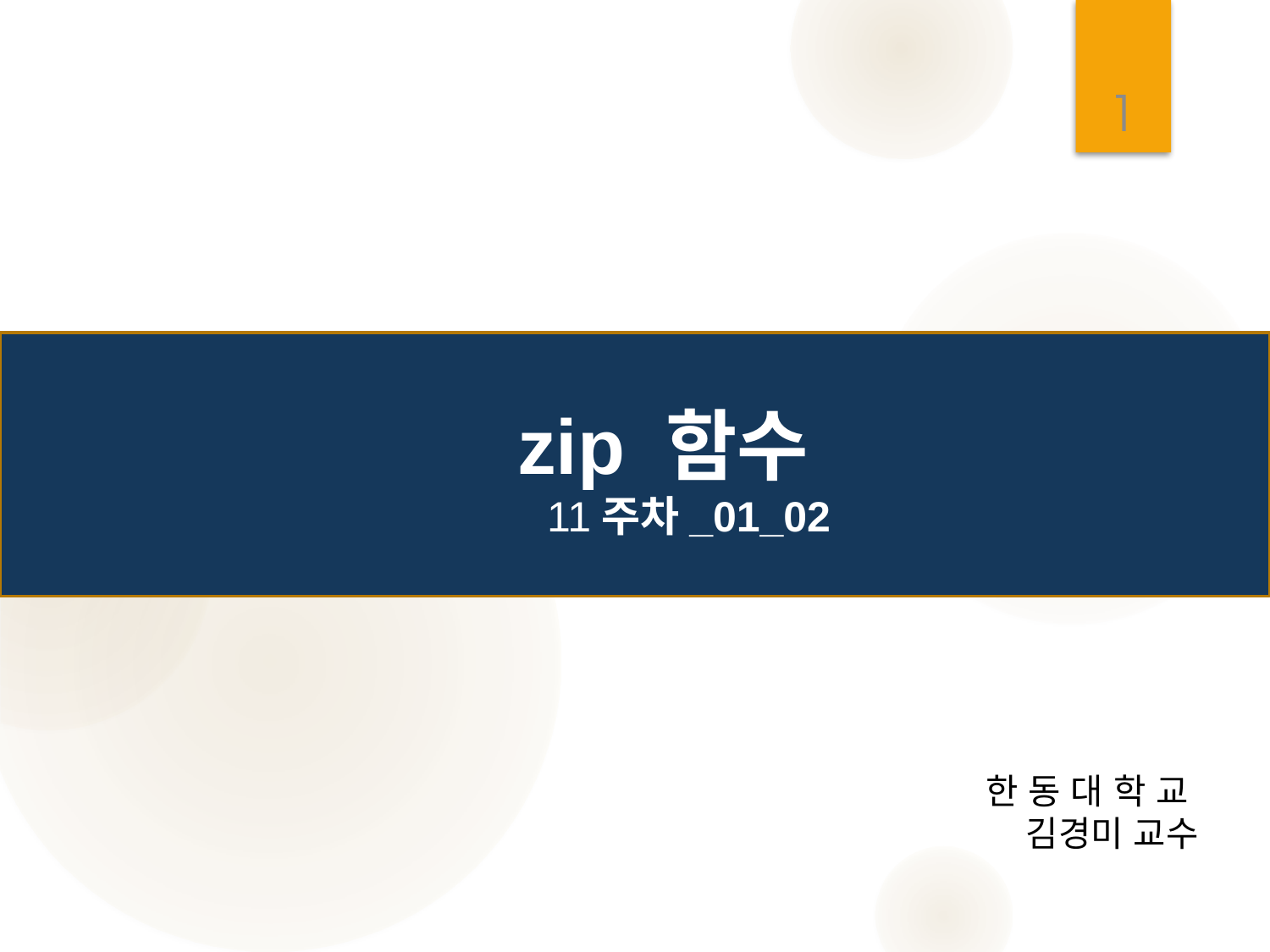

1

# zip 함수 11주차_01_02
한 동 대 학 교
김경미 교수